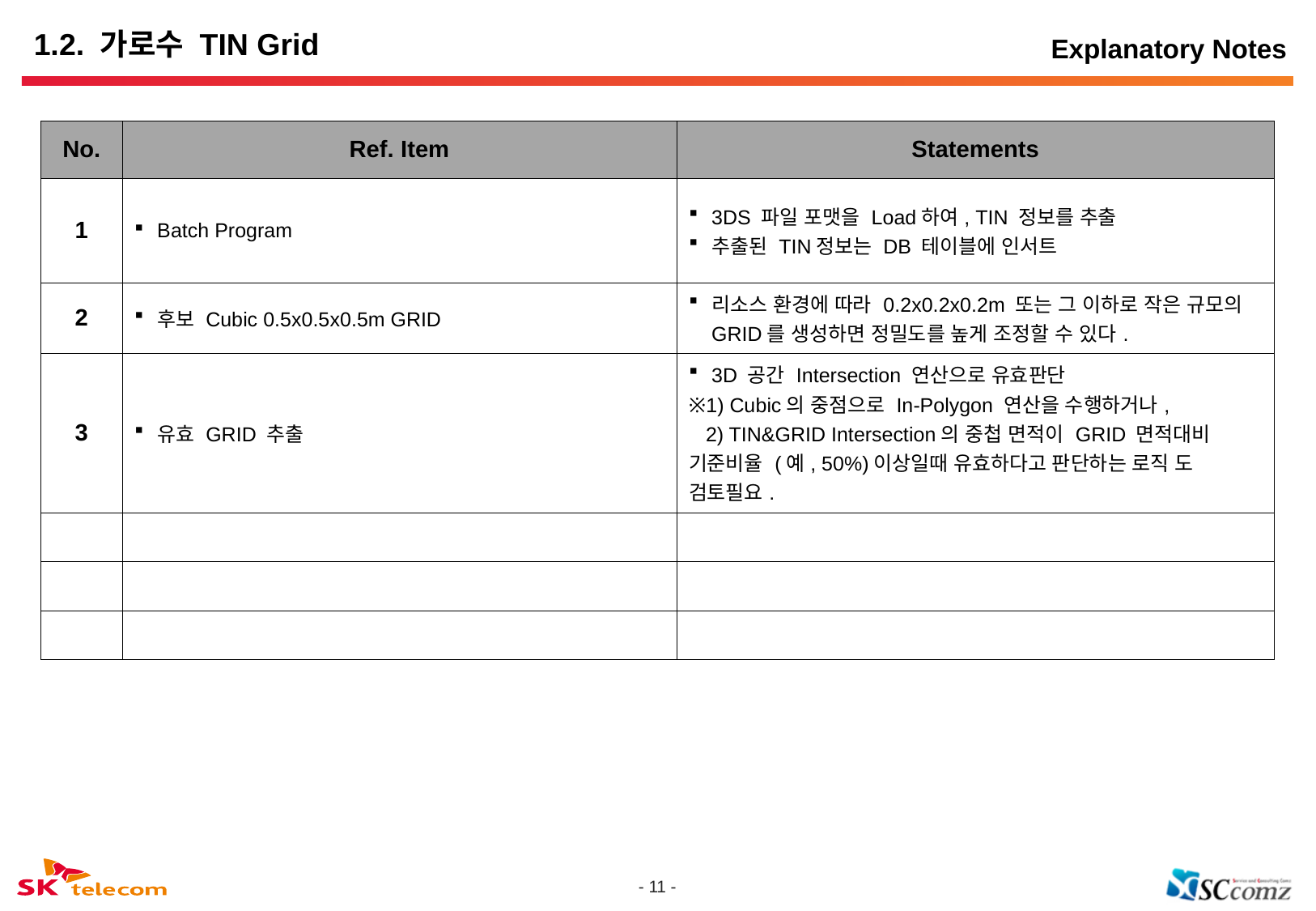

# 1.2. 가로수 TIN Grid
Explanatory Notes
| No. | Ref. Item | Statements |
| --- | --- | --- |
| 1 | Batch Program | 3DS 파일 포맷을 Load하여, TIN 정보를 추출 추출된 TIN정보는 DB 테이블에 인서트 |
| 2 | 후보 Cubic 0.5x0.5x0.5m GRID | 리소스 환경에 따라 0.2x0.2x0.2m 또는 그 이하로 작은 규모의 GRID를 생성하면 정밀도를 높게 조정할 수 있다. |
| 3 | 유효 GRID 추출 | 3D 공간 Intersection 연산으로 유효판단 ※ 1) Cubic의 중점으로 In-Polygon 연산을 수행하거나, 2) TIN&GRID Intersection의 중첩 면적이 GRID 면적대비 기준비율 (예, 50%)이상일때 유효하다고 판단하는 로직 도 검토필요. |
|  |  |  |
|  |  |  |
|  |  |  |